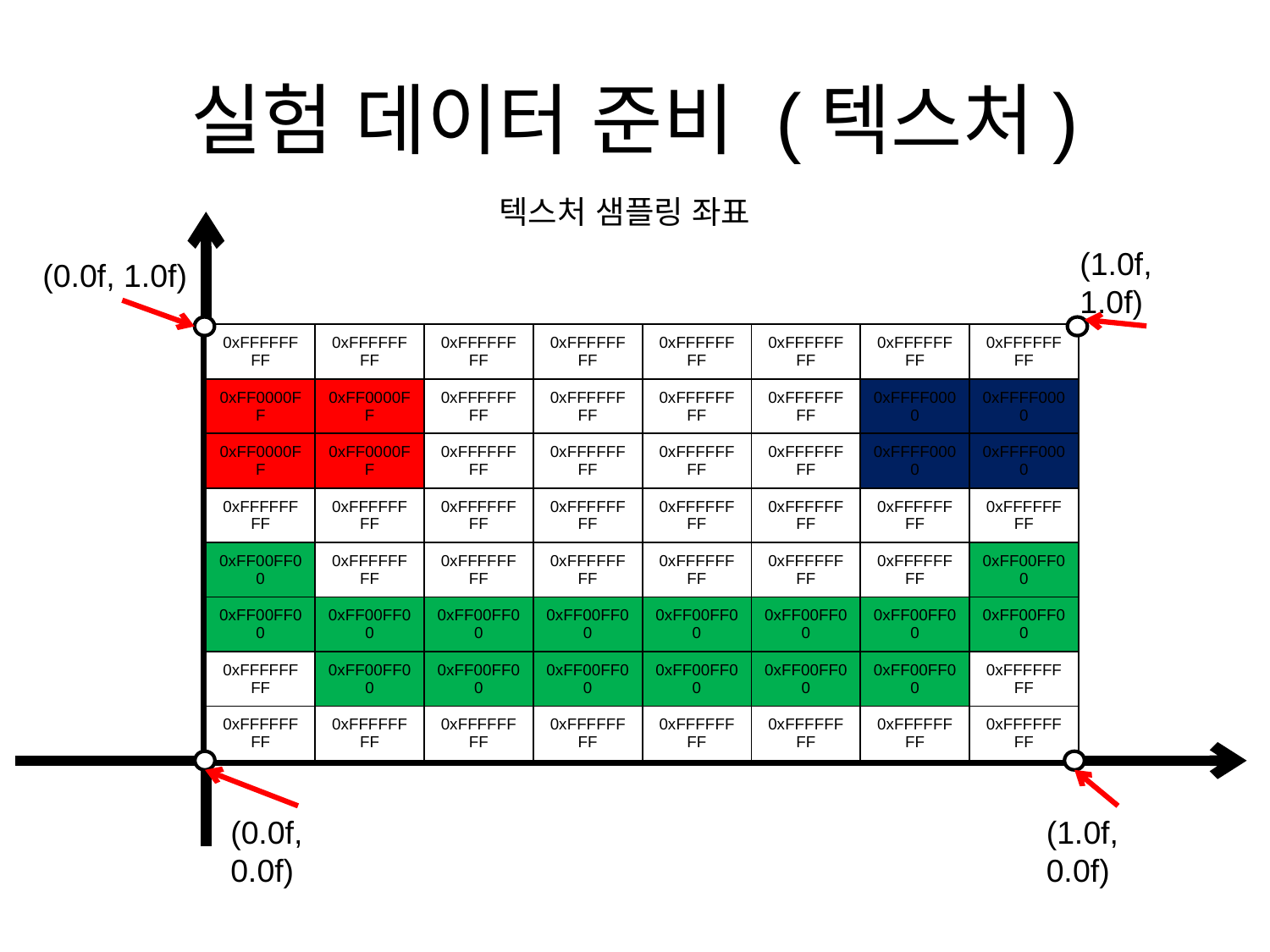

# 실험 데이터 준비 (텍스처)
텍스처 샘플링 좌표
(1.0f, 1.0f)
(0.0f, 1.0f)

| 0xFFFFFFFF | 0xFFFFFFFF | 0xFFFFFFFF | 0xFFFFFFFF | 0xFFFFFFFF | 0xFFFFFFFF | 0xFFFFFFFF | 0xFFFFFFFF |
| --- | --- | --- | --- | --- | --- | --- | --- |
| 0xFF0000FF | 0xFF0000FF | 0xFFFFFFFF | 0xFFFFFFFF | 0xFFFFFFFF | 0xFFFFFFFF | 0xFFFF0000 | 0xFFFF0000 |
| 0xFF0000FF | 0xFF0000FF | 0xFFFFFFFF | 0xFFFFFFFF | 0xFFFFFFFF | 0xFFFFFFFF | 0xFFFF0000 | 0xFFFF0000 |
| 0xFFFFFFFF | 0xFFFFFFFF | 0xFFFFFFFF | 0xFFFFFFFF | 0xFFFFFFFF | 0xFFFFFFFF | 0xFFFFFFFF | 0xFFFFFFFF |
| 0xFF00FF00 | 0xFFFFFFFF | 0xFFFFFFFF | 0xFFFFFFFF | 0xFFFFFFFF | 0xFFFFFFFF | 0xFFFFFFFF | 0xFF00FF00 |
| 0xFF00FF00 | 0xFF00FF00 | 0xFF00FF00 | 0xFF00FF00 | 0xFF00FF00 | 0xFF00FF00 | 0xFF00FF00 | 0xFF00FF00 |
| 0xFFFFFFFF | 0xFF00FF00 | 0xFF00FF00 | 0xFF00FF00 | 0xFF00FF00 | 0xFF00FF00 | 0xFF00FF00 | 0xFFFFFFFF |
| 0xFFFFFFFF | 0xFFFFFFFF | 0xFFFFFFFF | 0xFFFFFFFF | 0xFFFFFFFF | 0xFFFFFFFF | 0xFFFFFFFF | 0xFFFFFFFF |

(0.0f, 0.0f)
(1.0f, 0.0f)